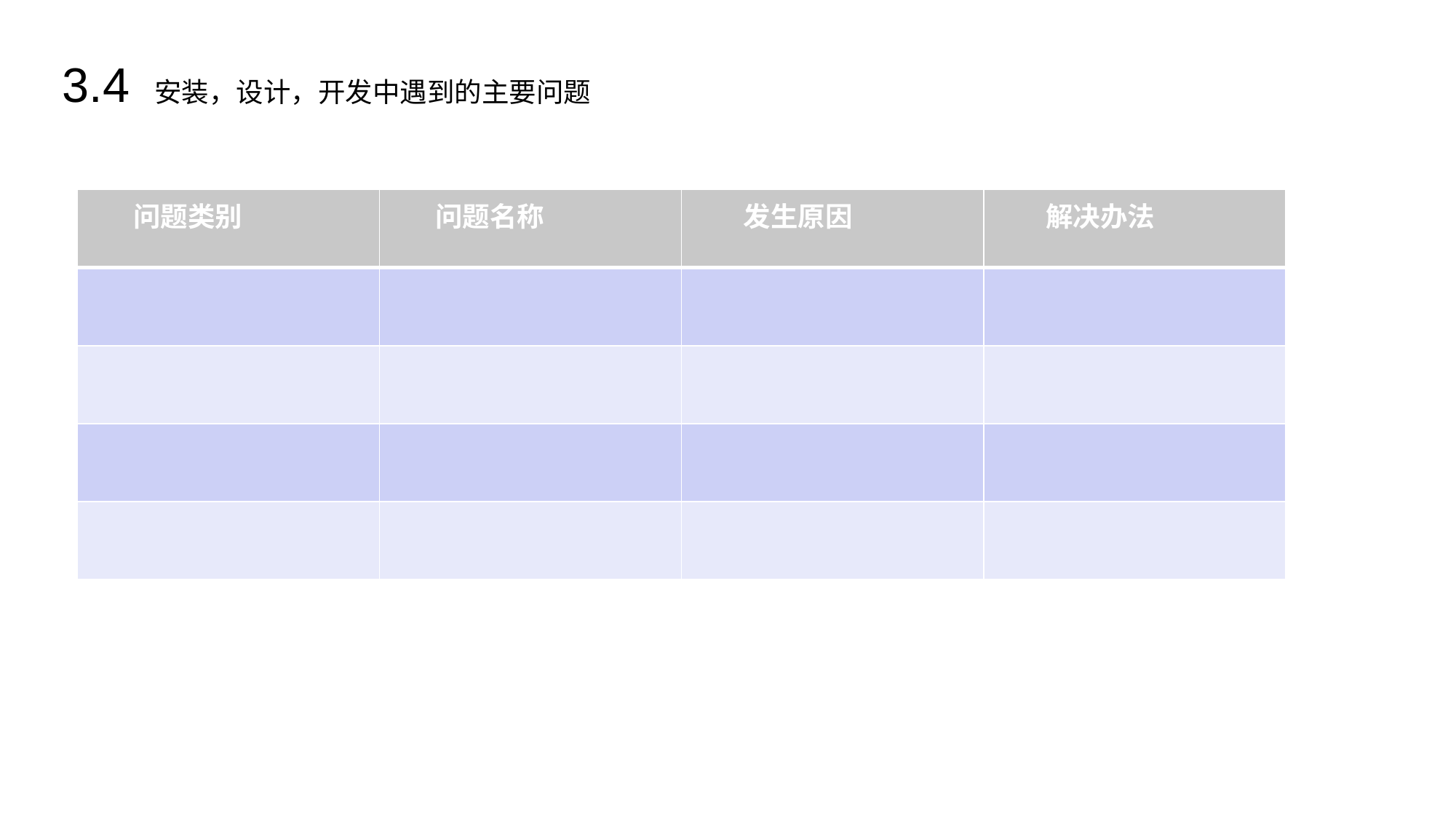

3.4 安装，设计，开发中遇到的主要问题

| 问题类别 | 问题名称 | 发生原因 | 解决办法 |
| --- | --- | --- | --- |
|  |  |  |  |
|  |  |  |  |
|  |  |  |  |
|  |  |  |  |